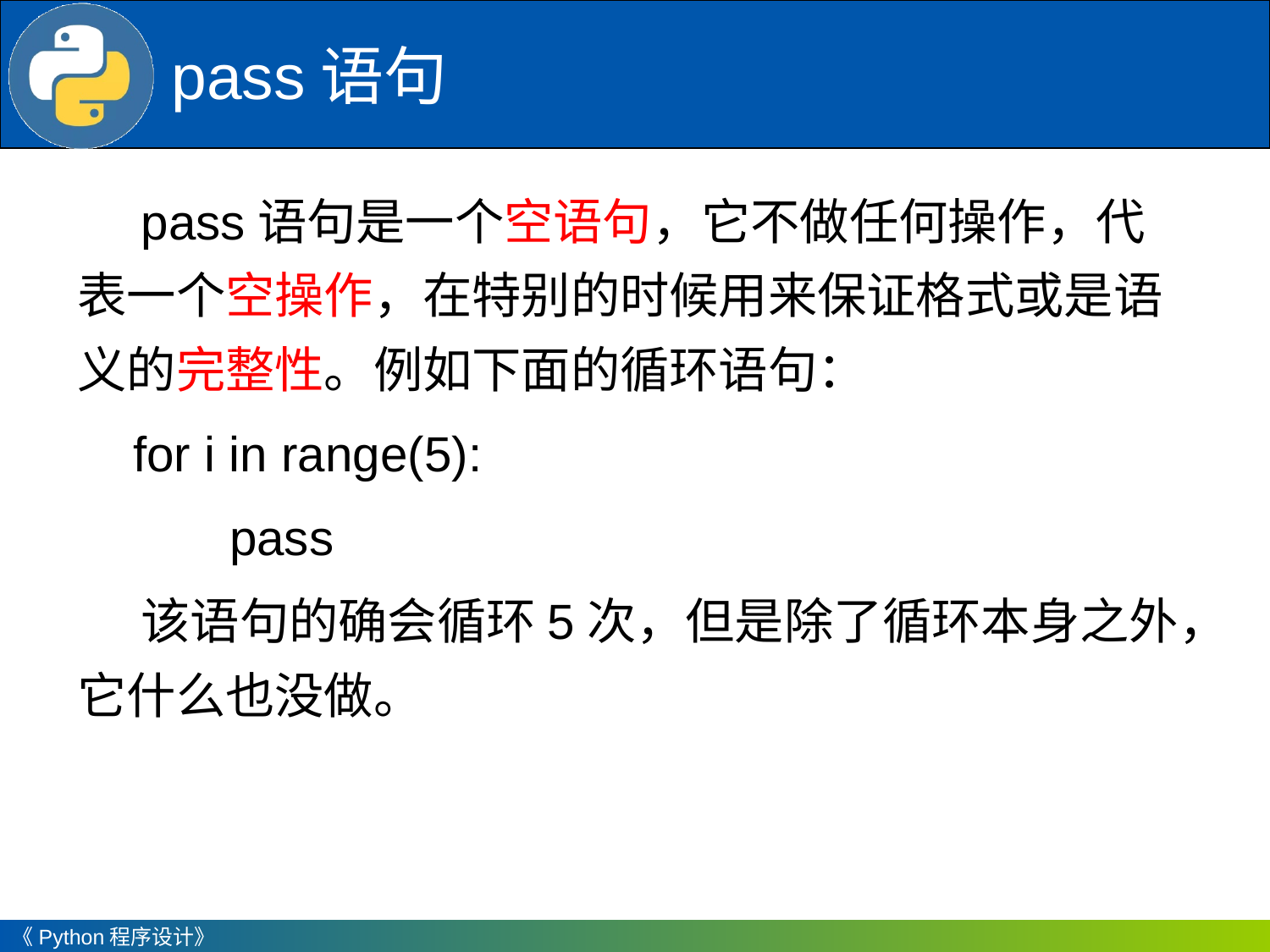

# pass语句
pass语句是一个空语句，它不做任何操作，代表一个空操作，在特别的时候用来保证格式或是语义的完整性。例如下面的循环语句：
for i in range(5):
       pass
该语句的确会循环5次，但是除了循环本身之外，它什么也没做。